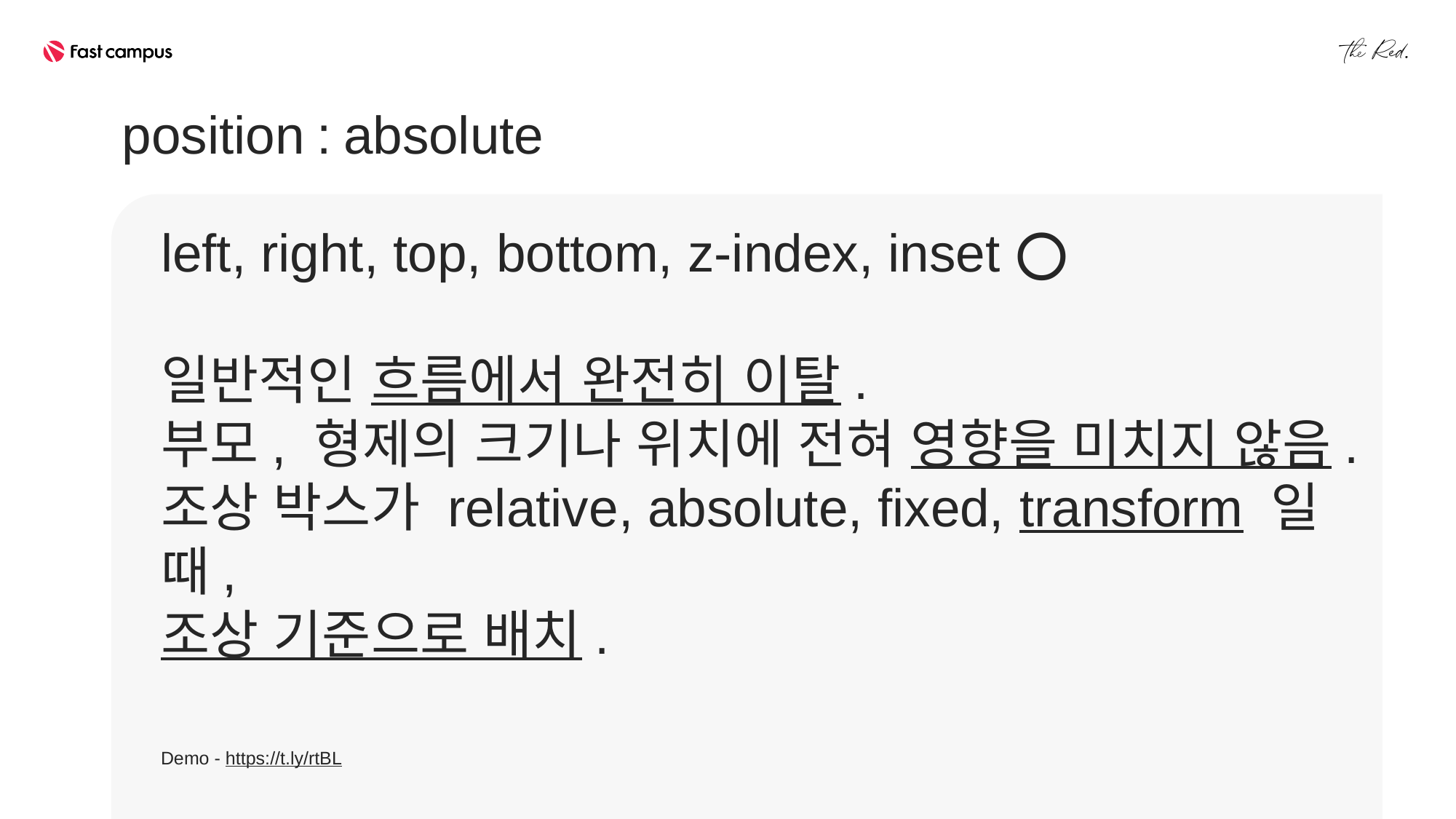

position : absolute
left, right, top, bottom, z-index, inset ⭕

일반적인 흐름에서 완전히 이탈.
부모, 형제의 크기나 위치에 전혀 영향을 미치지 않음.
조상 박스가 relative, absolute, fixed, transform 일 때,
조상 기준으로 배치.
Demo - https://t.ly/rtBL